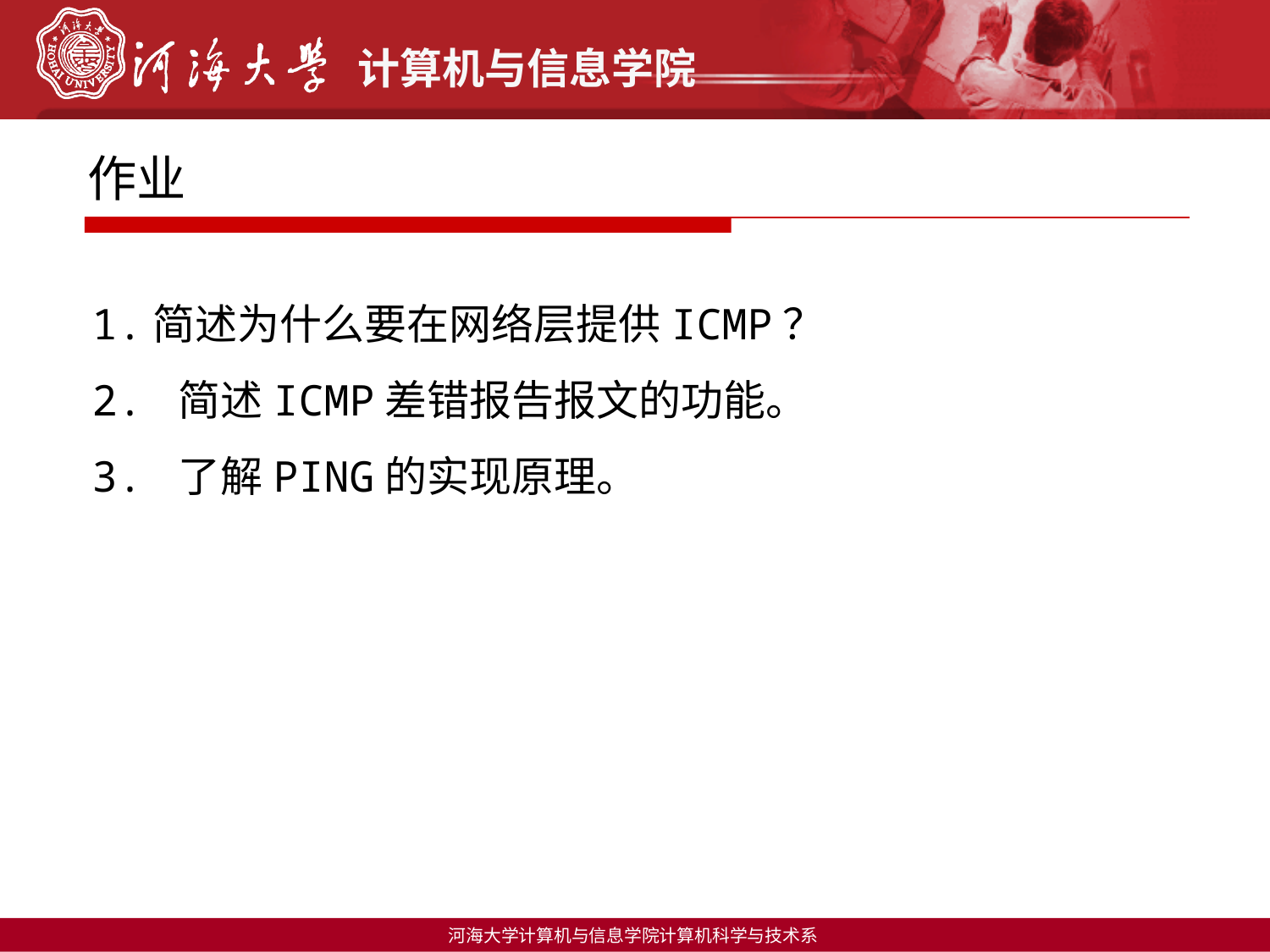

# 作业
1.简述为什么要在网络层提供ICMP？
2. 简述ICMP差错报告报文的功能。
3. 了解PING的实现原理。